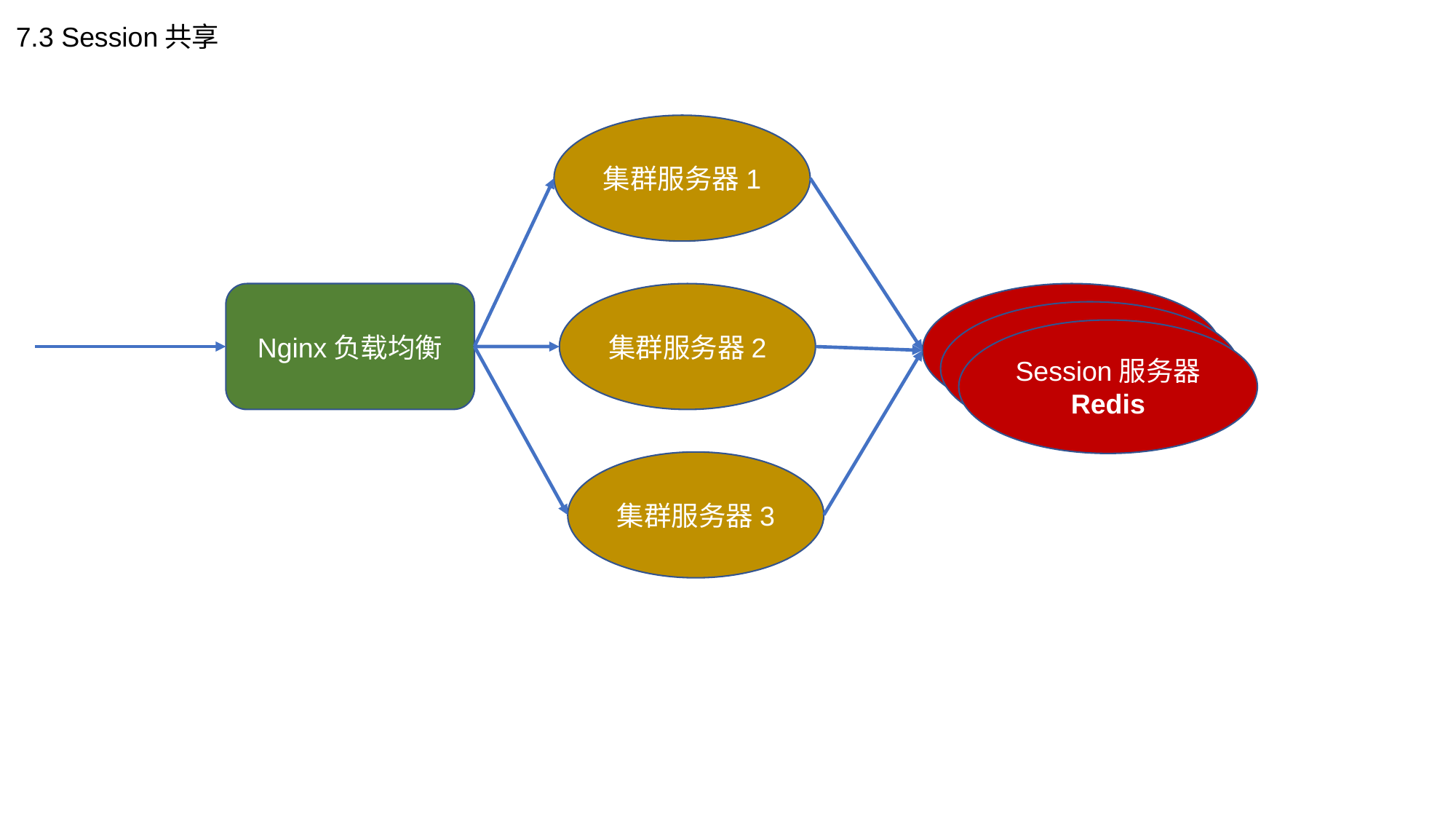

7.3 Session共享
集群服务器1
Nginx负载均衡
集群服务器2
Session服务器
Session服务器
Session服务器
Redis
集群服务器3